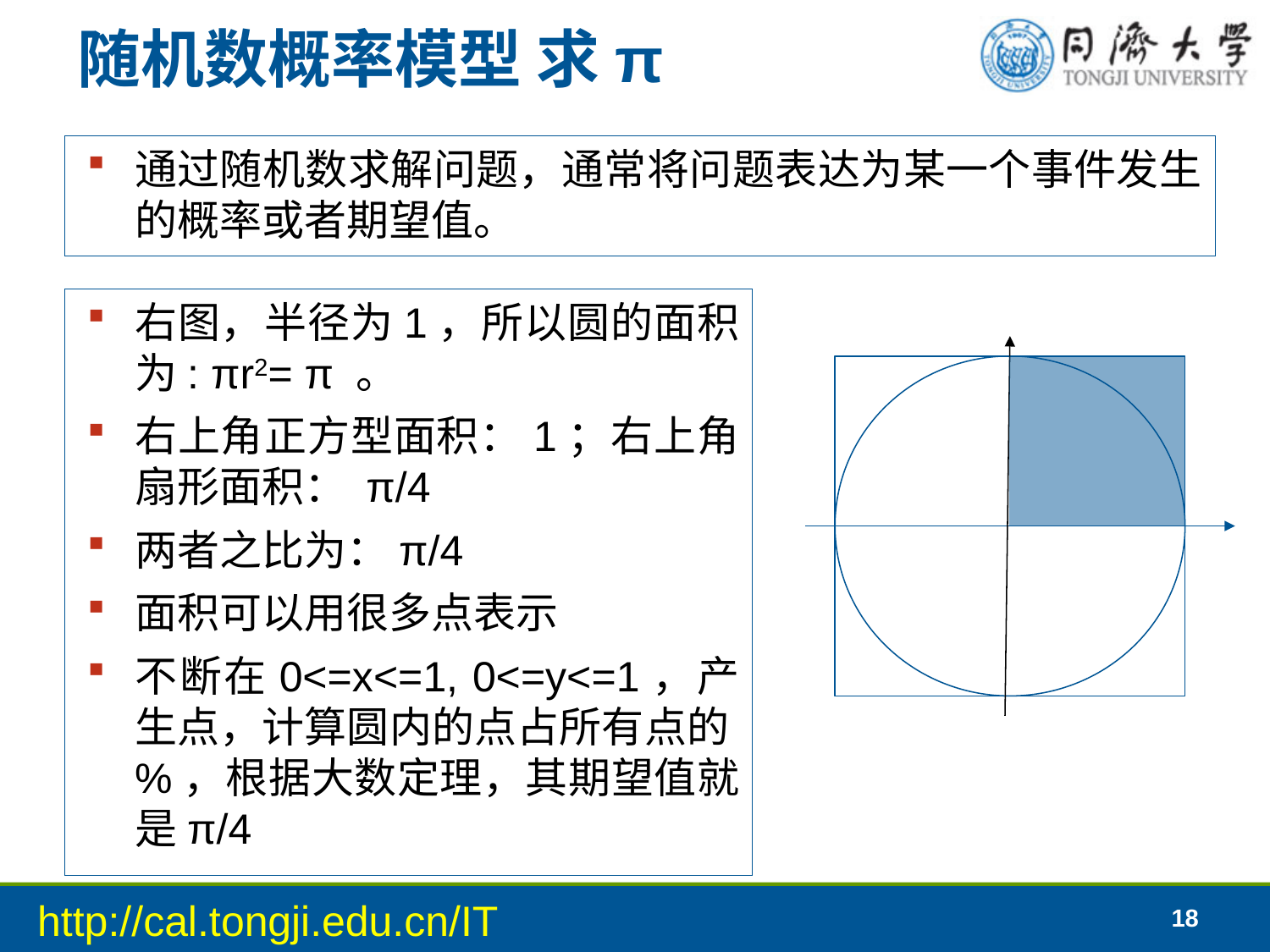

# 随机数概率模型 求π
通过随机数求解问题，通常将问题表达为某一个事件发生的概率或者期望值。
右图，半径为1，所以圆的面积为: πr2= π 。
右上角正方型面积：1；右上角扇形面积： π/4
两者之比为：π/4
面积可以用很多点表示
不断在0<=x<=1, 0<=y<=1，产生点，计算圆内的点占所有点的%，根据大数定理，其期望值就是π/4